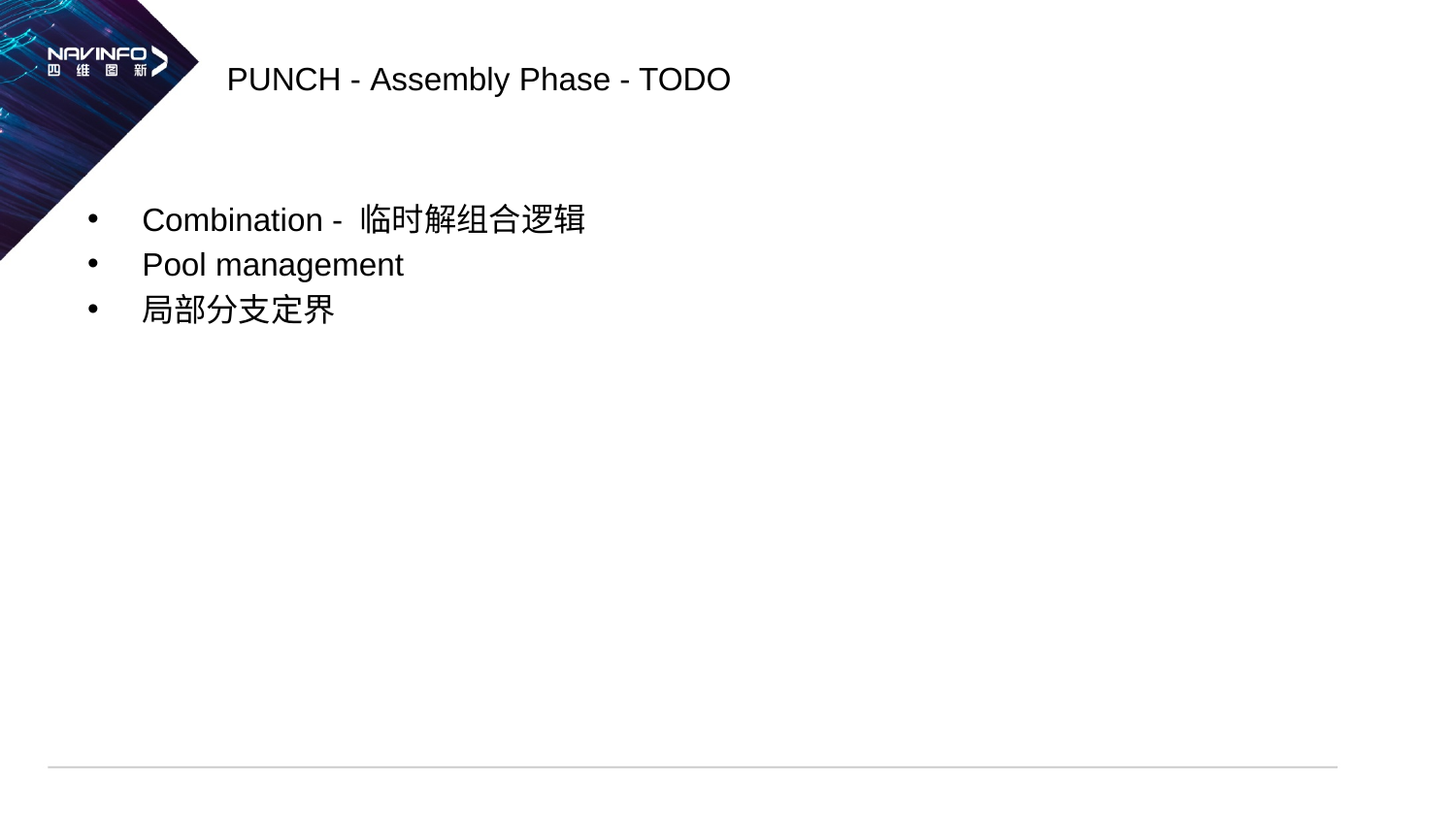

# PUNCH - Assembly Phase - TODO
Combination - 临时解组合逻辑
Pool management
局部分支定界